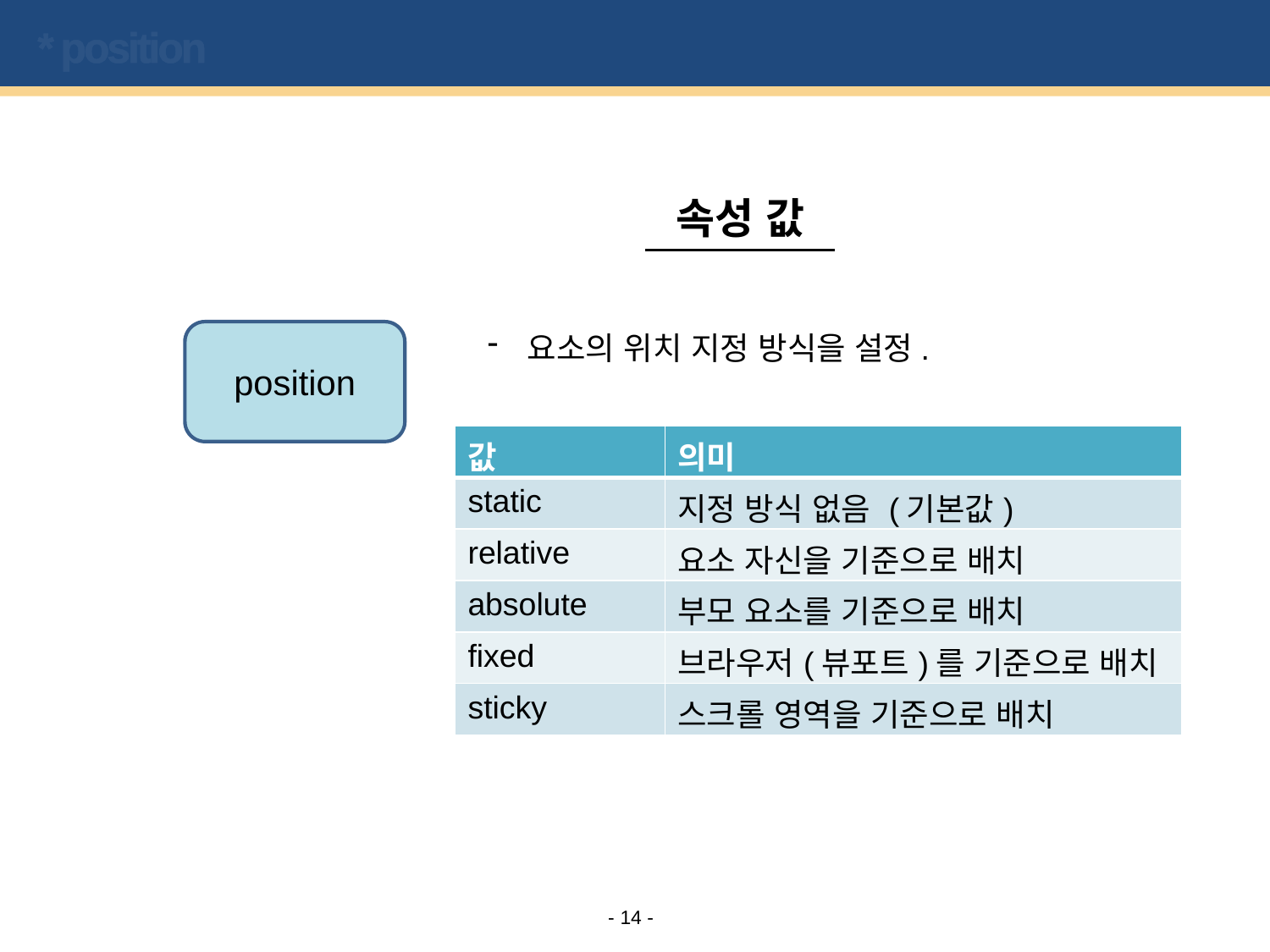

# * position
속성 값
position
요소의 위치 지정 방식을 설정.
| 값 | 의미 |
| --- | --- |
| static | 지정 방식 없음 (기본값) |
| relative | 요소 자신을 기준으로 배치 |
| absolute | 부모 요소를 기준으로 배치 |
| fixed | 브라우저(뷰포트)를 기준으로 배치 |
| sticky | 스크롤 영역을 기준으로 배치 |